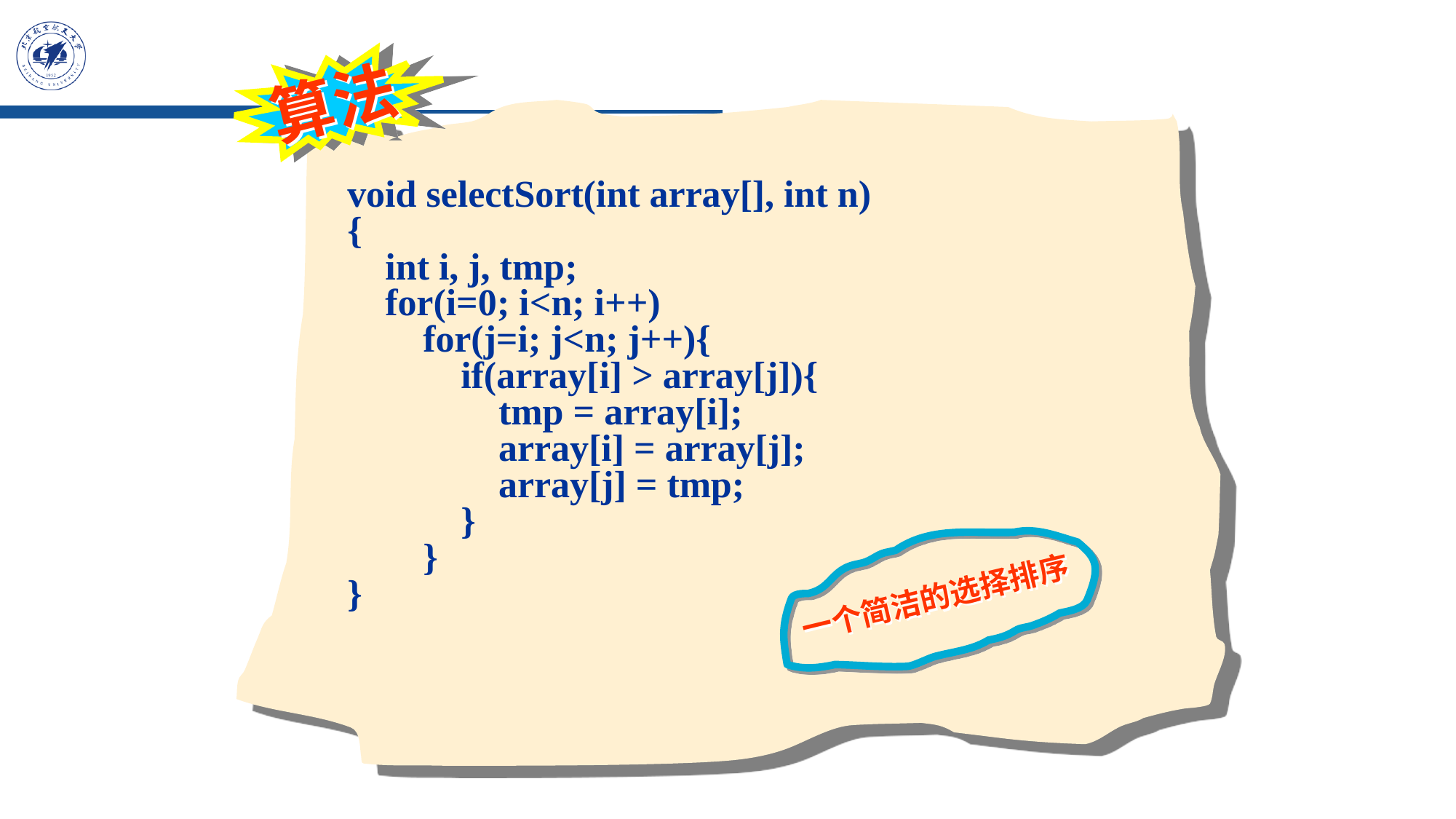

算法

void selectSort(int array[], int n)
{
    int i, j, tmp;
    for(i=0; i<n; i++)
        for(j=i; j<n; j++){
            if(array[i] > array[j]){
                tmp = array[i];
                array[i] = array[j];
                array[j] = tmp;
            }
        }
}

一个简洁的选择排序